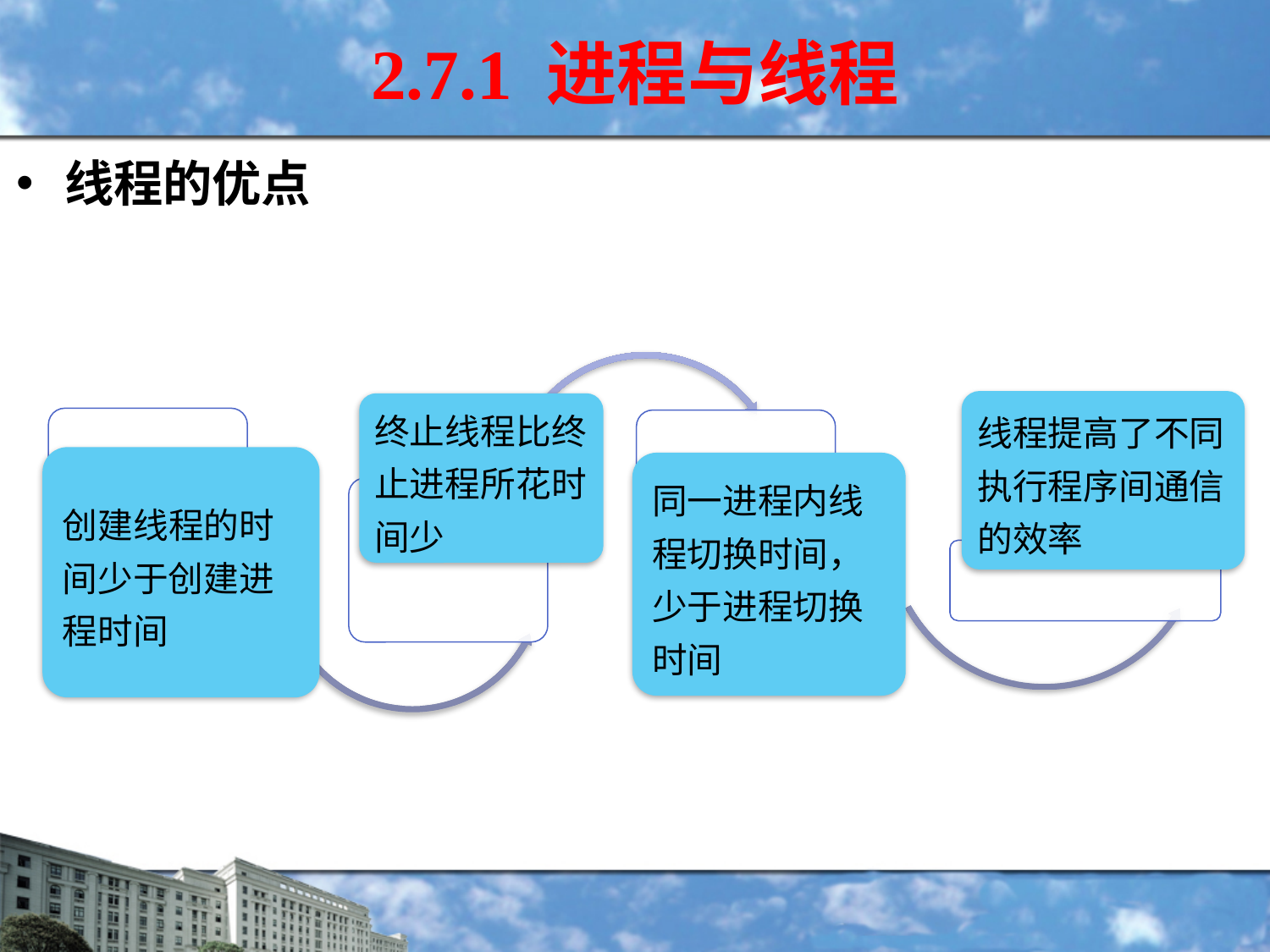

# 2.7.1 进程与线程
线程的优点
创建线程的时间少于创建进程时间
终止线程比终止进程所花时间少
同一进程内线程切换时间，少于进程切换时间
线程提高了不同执行程序间通信的效率